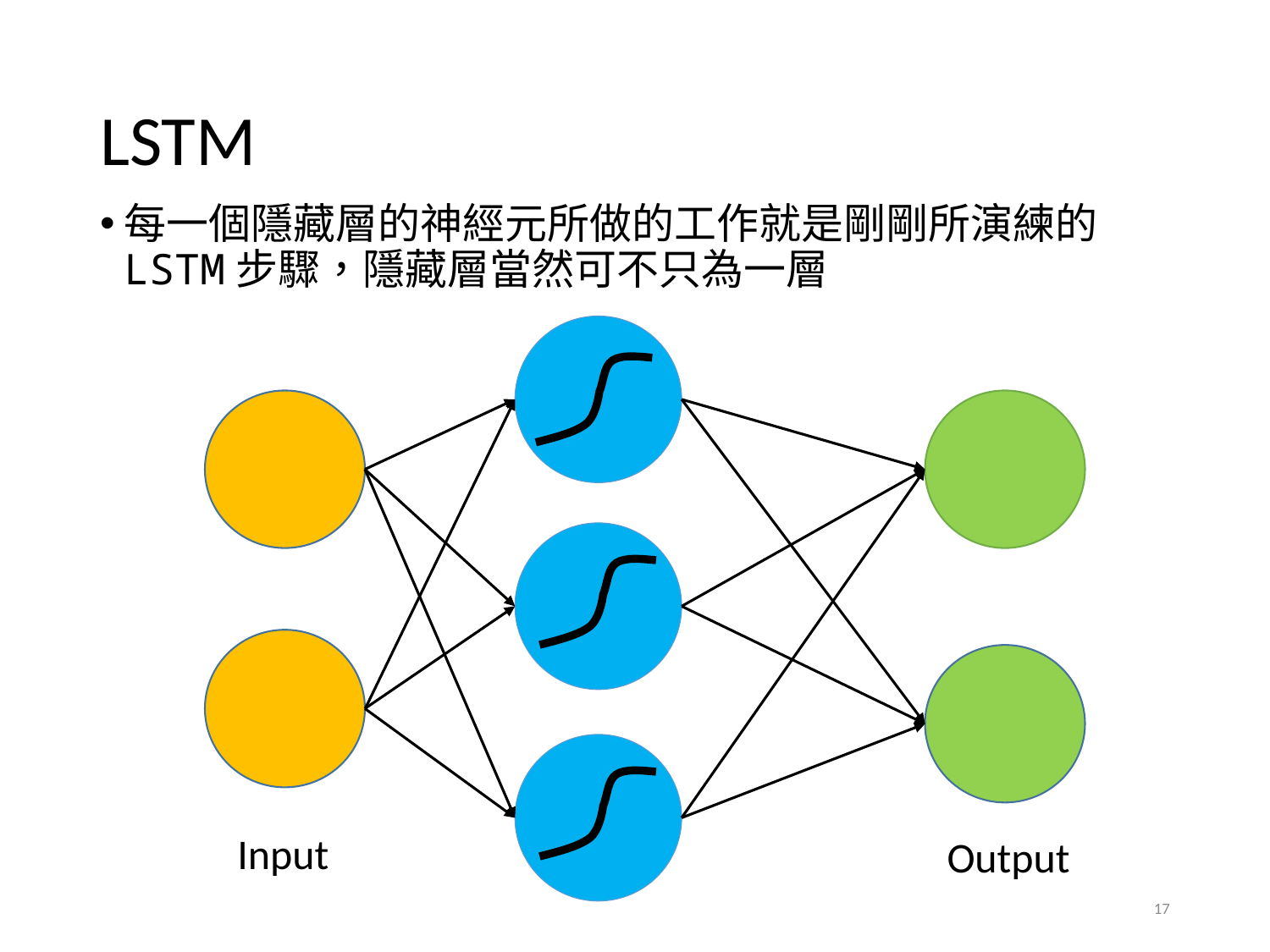

# LSTM
每一個隱藏層的神經元所做的工作就是剛剛所演練的LSTM步驟，隱藏層當然可不只為一層

Input
Output
17